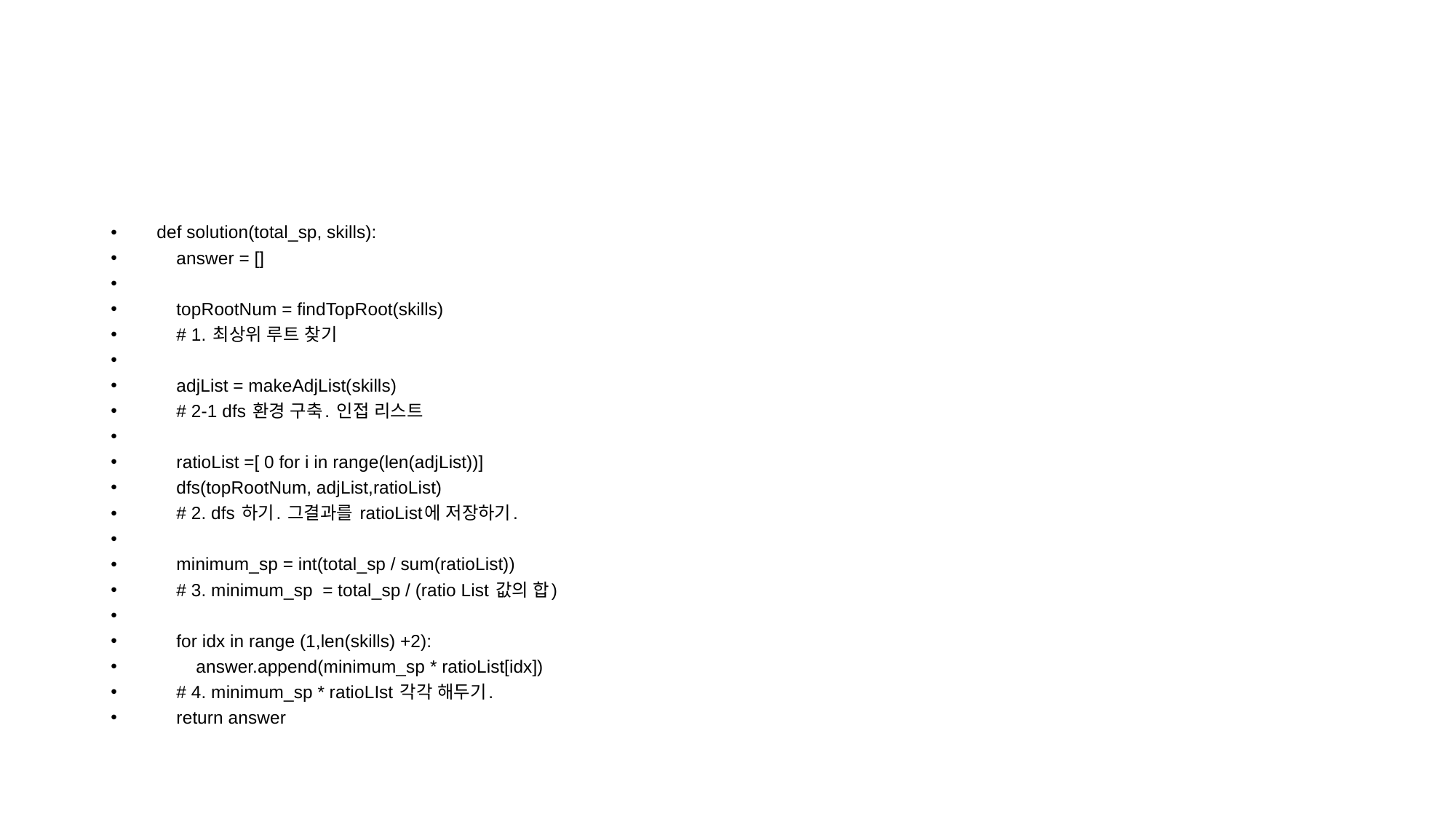

#
def solution(total_sp, skills):
    answer = []

    topRootNum = findTopRoot(skills)
    # 1. 최상위 루트 찾기

    adjList = makeAdjList(skills)
    # 2-1 dfs 환경 구축. 인접 리스트

    ratioList =[ 0 for i in range(len(adjList))]
    dfs(topRootNum, adjList,ratioList)
    # 2. dfs 하기. 그결과를 ratioList에 저장하기.

    minimum_sp = int(total_sp / sum(ratioList))
    # 3. minimum_sp  = total_sp / (ratio List 값의 합)

    for idx in range (1,len(skills) +2):
        answer.append(minimum_sp * ratioList[idx])
    # 4. minimum_sp * ratioLIst 각각 해두기.
    return answer